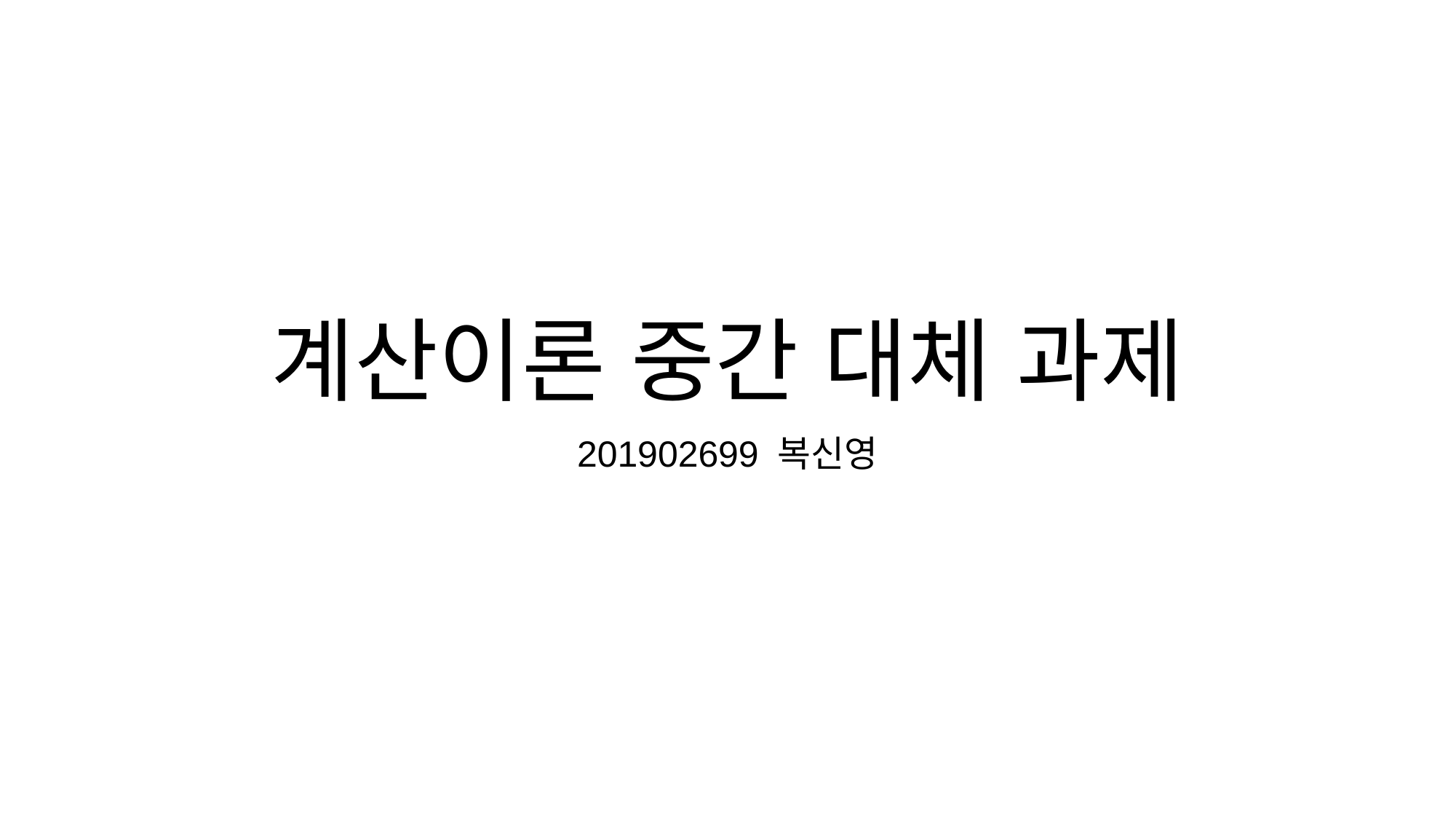

# 계산이론 중간 대체 과제
201902699 복신영